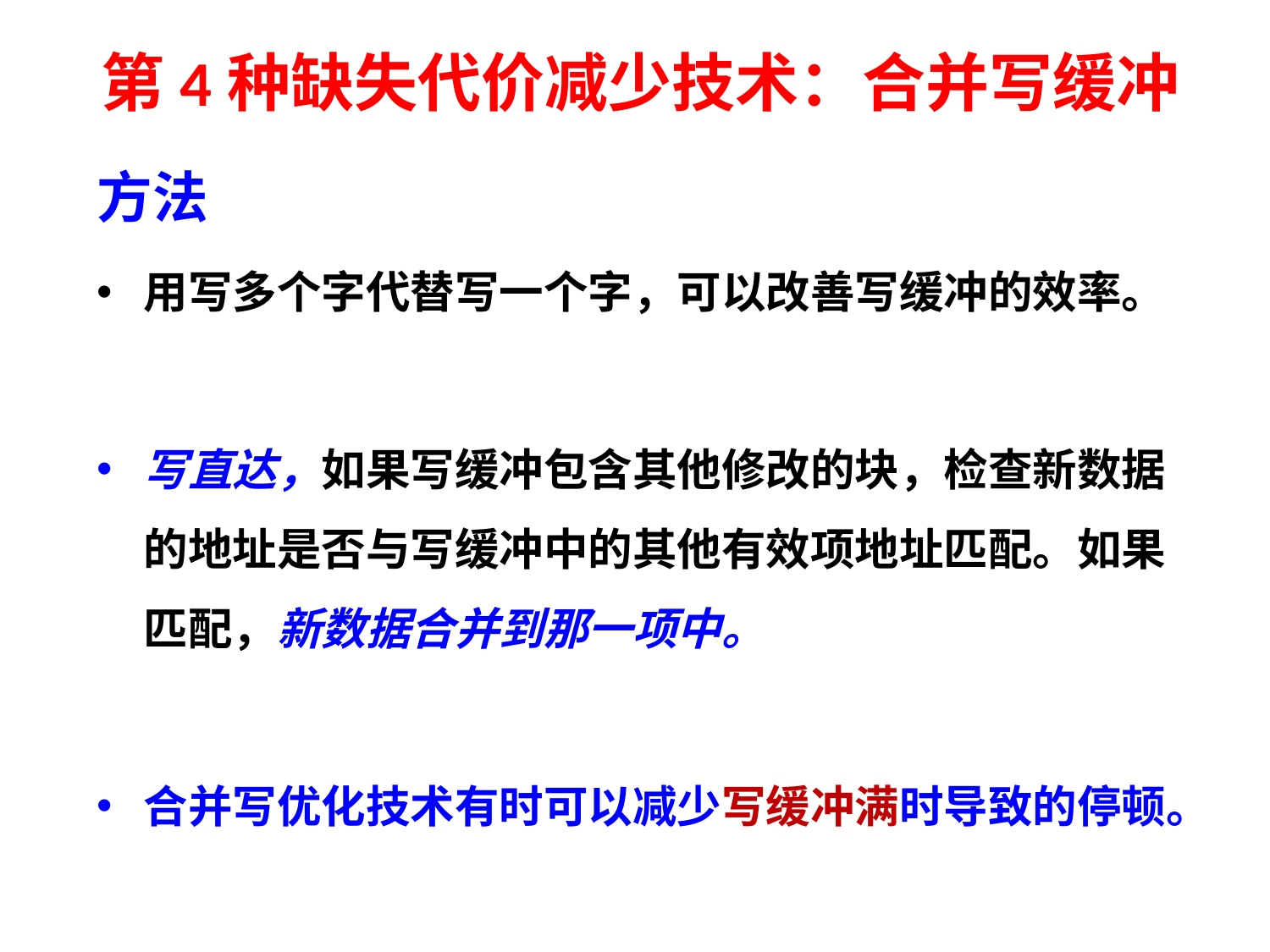

# 第4种缺失代价减少技术：合并写缓冲
方法
用写多个字代替写一个字，可以改善写缓冲的效率。

写直达，如果写缓冲包含其他修改的块，检查新数据的地址是否与写缓冲中的其他有效项地址匹配。如果匹配，新数据合并到那一项中。

合并写优化技术有时可以减少写缓冲满时导致的停顿。
53